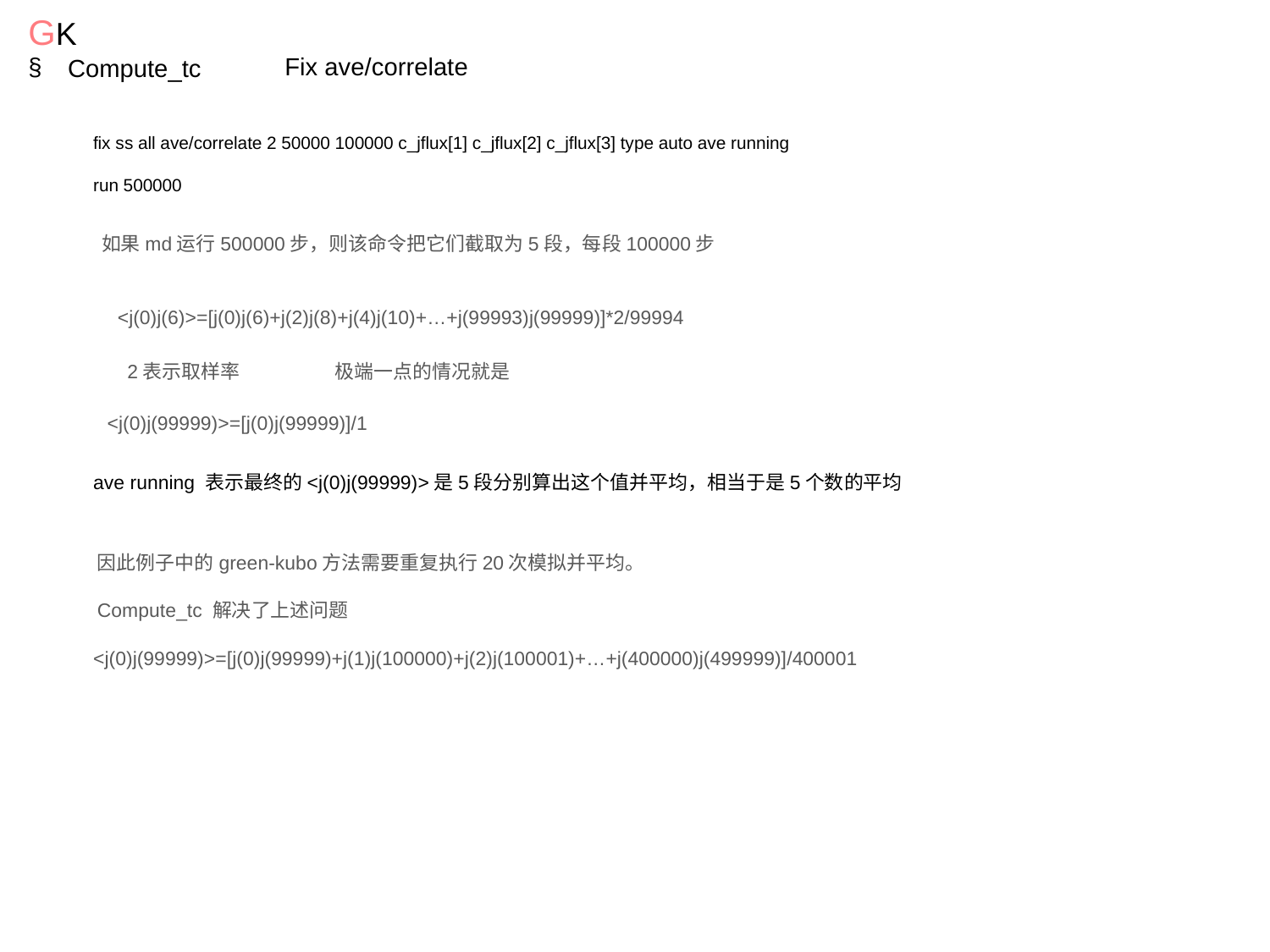

GK
Compute_tc
Fix ave/correlate
 fix ss all ave/correlate 2 50000 100000 c_jflux[1] c_jflux[2] c_jflux[3] type auto ave running

 run 500000
如果md运行500000步，则该命令把它们截取为5段，每段100000步
<j(0)j(6)>=[j(0)j(6)+j(2)j(8)+j(4)j(10)+…+j(99993)j(99999)]*2/99994
2表示取样率
极端一点的情况就是
<j(0)j(99999)>=[j(0)j(99999)]/1
ave running 表示最终的<j(0)j(99999)>是5段分别算出这个值并平均，相当于是5个数的平均
因此例子中的green-kubo方法需要重复执行20次模拟并平均。
Compute_tc 解决了上述问题
<j(0)j(99999)>=[j(0)j(99999)+j(1)j(100000)+j(2)j(100001)+…+j(400000)j(499999)]/400001